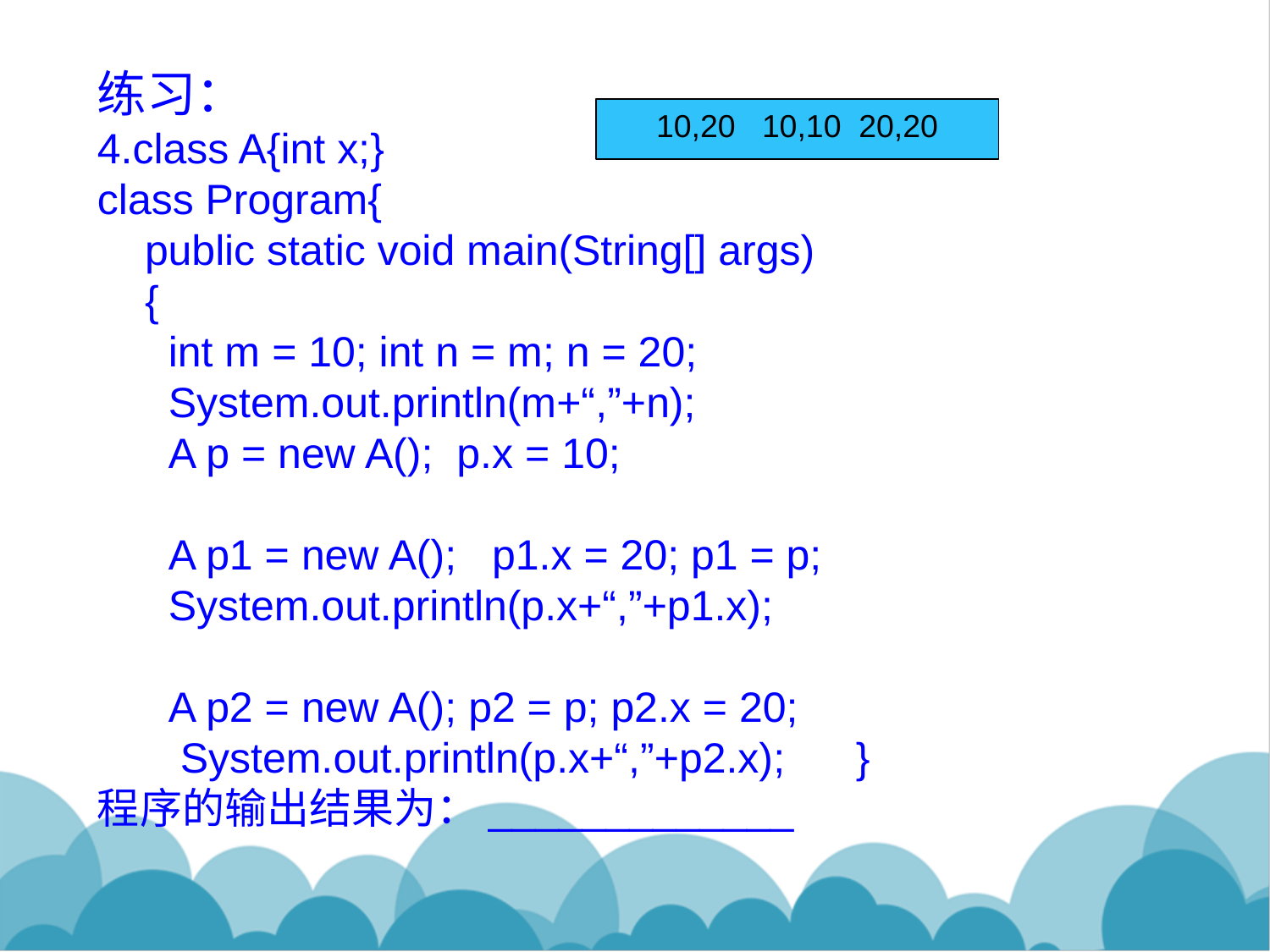

练习：
4.class A{int x;}
class Program{
    public static void main(String[] args)
    {
      int m = 10; int n = m; n = 20;
      System.out.println(m+“,”+n);
      A p = new A();  p.x = 10;

      A p1 = new A();   p1.x = 20; p1 = p;
      System.out.println(p.x+“,”+p1.x);

      A p2 = new A(); p2 = p; p2.x = 20;
       System.out.println(p.x+“,”+p2.x);      }
程序的输出结果为：_____________
10,20   10,10  20,20